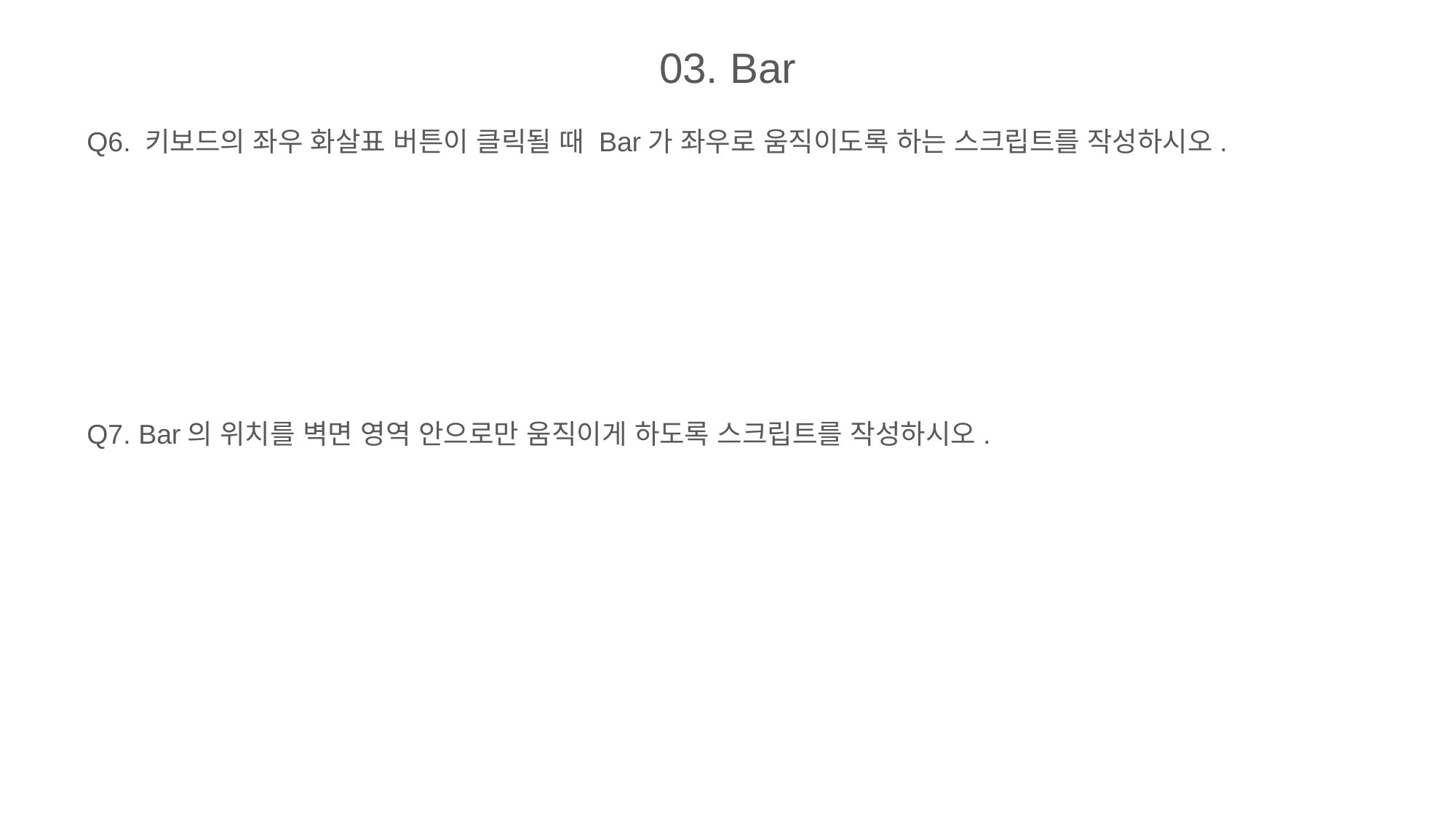

# 03. Bar
Q6. 키보드의 좌우 화살표 버튼이 클릭될 때 Bar가 좌우로 움직이도록 하는 스크립트를 작성하시오.

Q7. Bar의 위치를 벽면 영역 안으로만 움직이게 하도록 스크립트를 작성하시오.